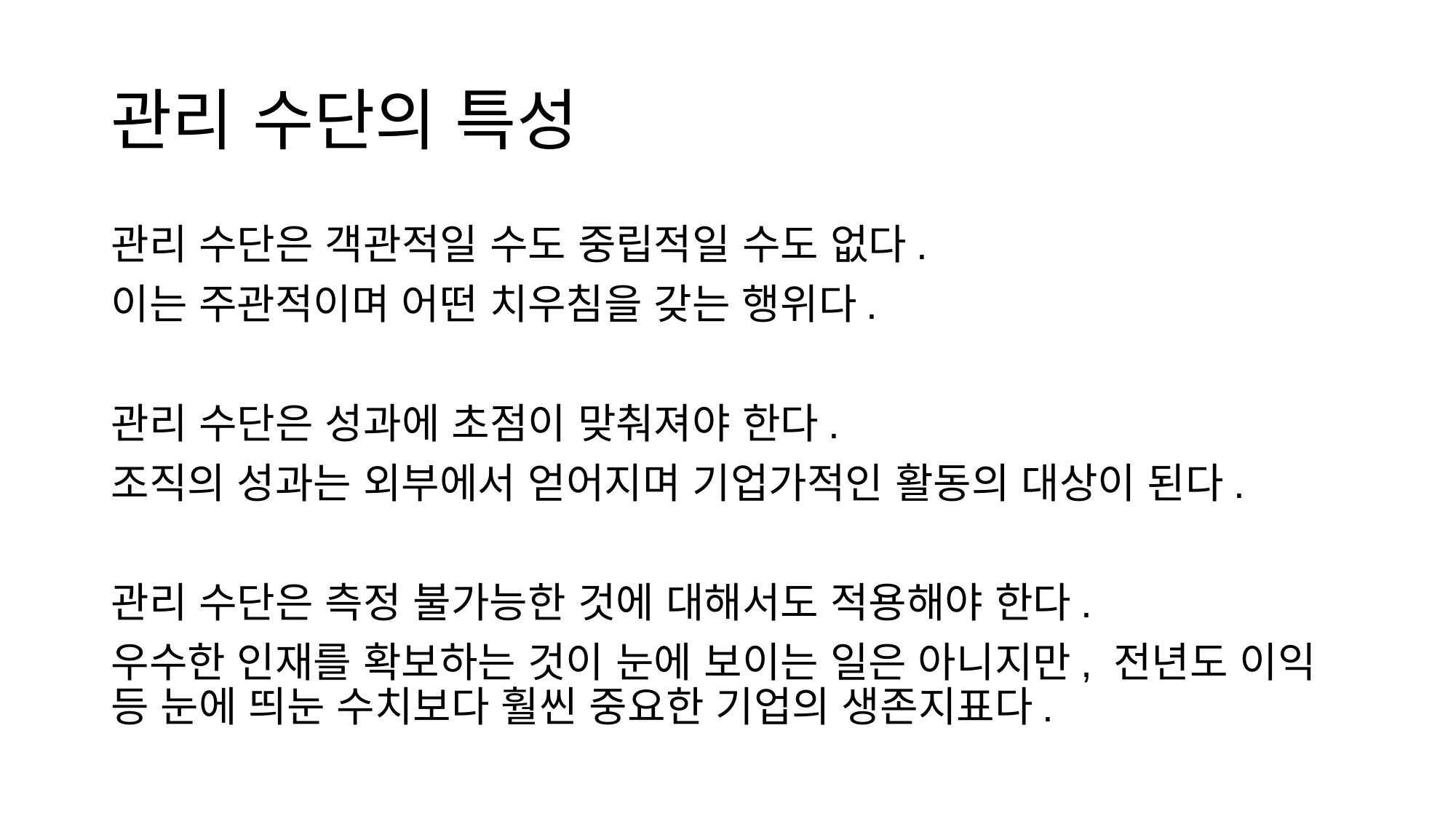

# 관리 수단의 특성
관리 수단은 객관적일 수도 중립적일 수도 없다.
이는 주관적이며 어떤 치우침을 갖는 행위다.

관리 수단은 성과에 초점이 맞춰져야 한다.
조직의 성과는 외부에서 얻어지며 기업가적인 활동의 대상이 된다.

관리 수단은 측정 불가능한 것에 대해서도 적용해야 한다.
우수한 인재를 확보하는 것이 눈에 보이는 일은 아니지만, 전년도 이익 등 눈에 띄눈 수치보다 훨씬 중요한 기업의 생존지표다.